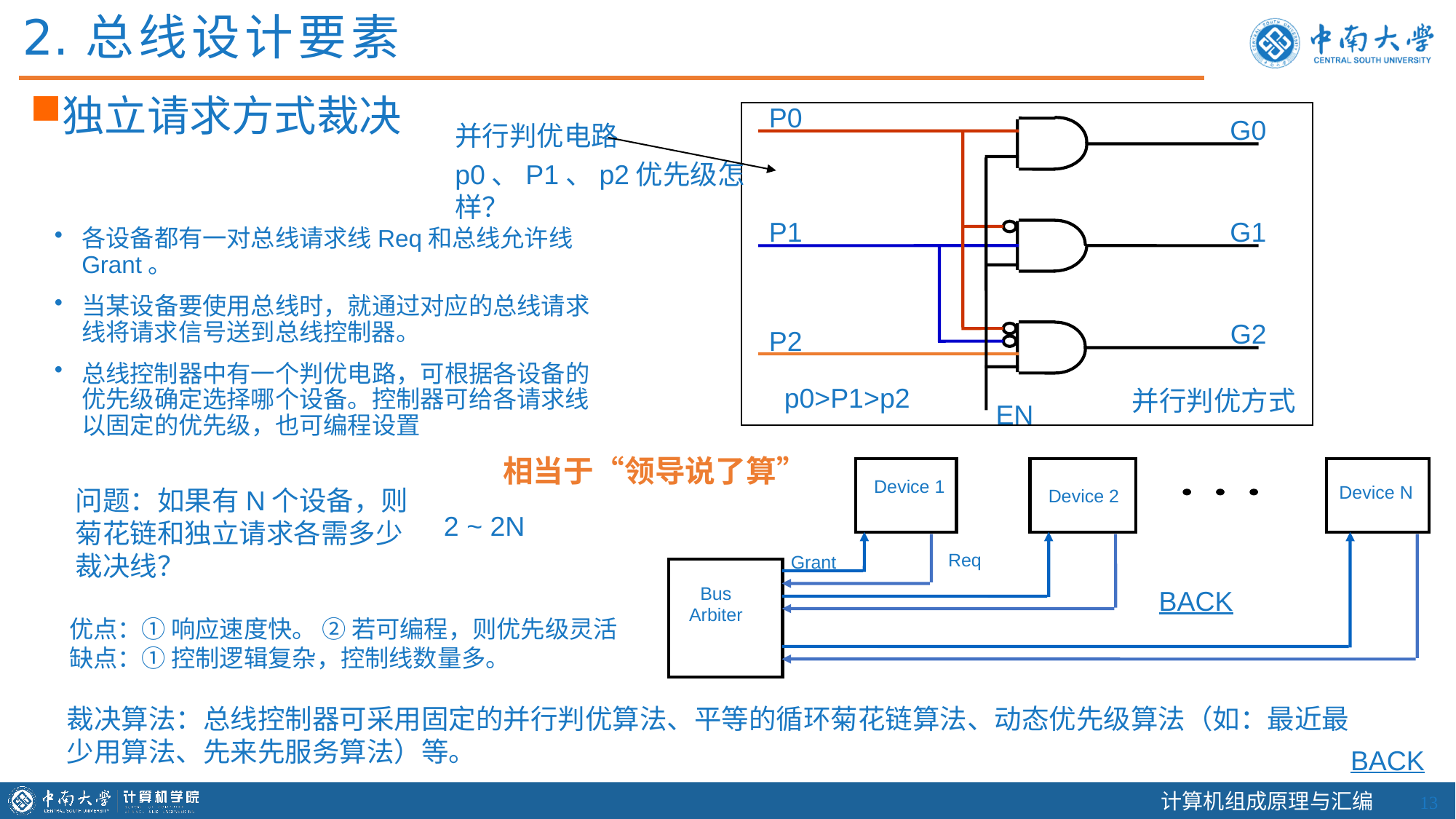

2.总线设计要素

独立请求方式裁决
P0

G0

P1
G1

G2
P2

EN
并行判优电路
p0、P1、p2优先级怎样？

各设备都有一对总线请求线Req和总线允许线Grant。
当某设备要使用总线时，就通过对应的总线请求线将请求信号送到总线控制器。
总线控制器中有一个判优电路，可根据各设备的优先级确定选择哪个设备。控制器可给各请求线以固定的优先级，也可编程设置
p0>P1>p2
并行判优方式
相当于“领导说了算”

Device 1
Device N
Device 2

Req
Grant

Bus
Arbiter

问题：如果有N个设备，则菊花链和独立请求各需多少裁决线？
2 ~ 2N
BACK
优点：① 响应速度快。 ② 若可编程，则优先级灵活
缺点：① 控制逻辑复杂，控制线数量多。
裁决算法：总线控制器可采用固定的并行判优算法、平等的循环菊花链算法、动态优先级算法（如：最近最少用算法、先来先服务算法）等。
BACK
13